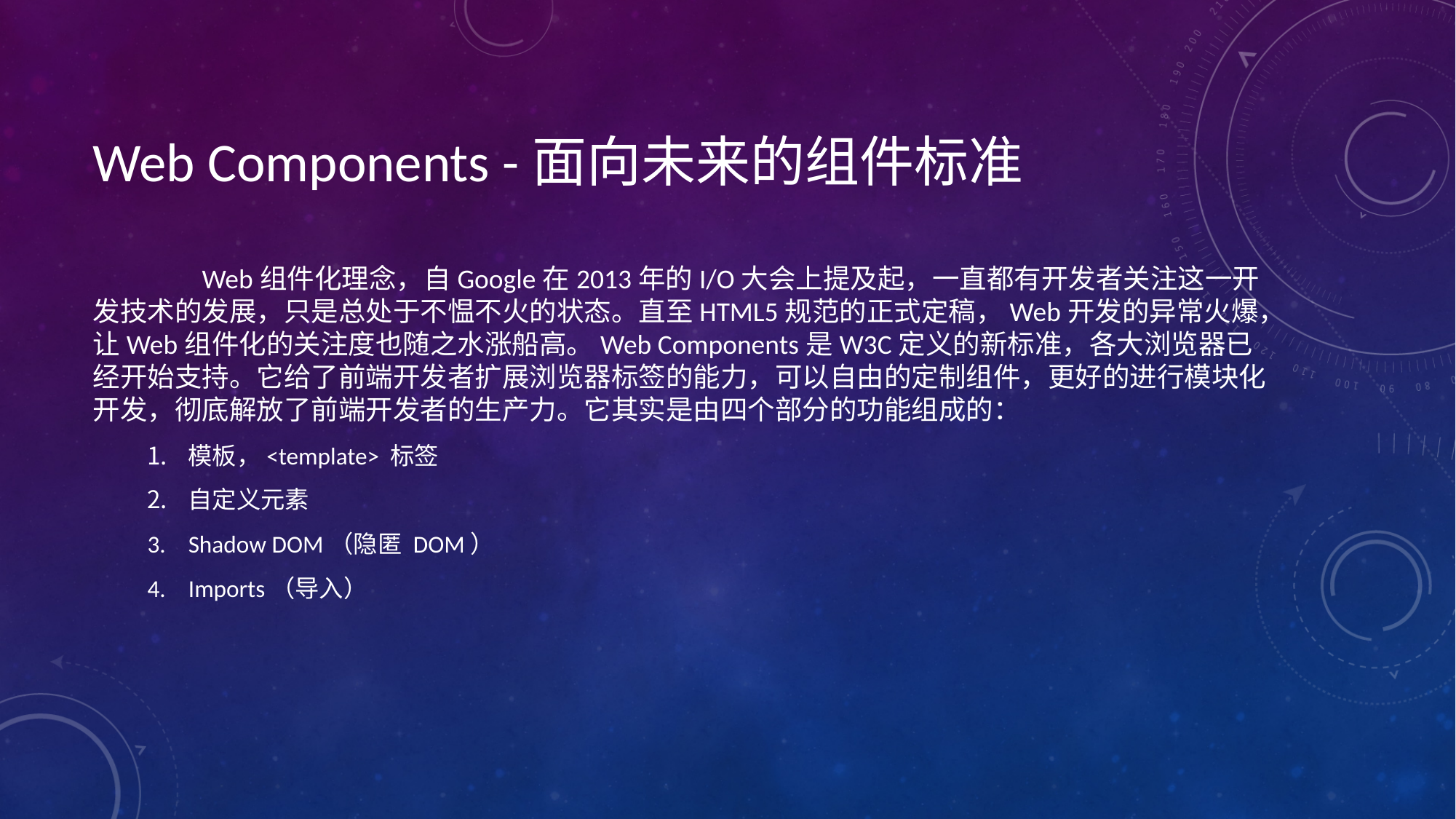

# Web Components -面向未来的组件标准
	Web组件化理念，自Google在2013年的I/O大会上提及起，一直都有开发者关注这一开发技术的发展，只是总处于不愠不火的状态。直至HTML5规范的正式定稿，Web开发的异常火爆，让Web组件化的关注度也随之水涨船高。Web Components是W3C定义的新标准，各大浏览器已经开始支持。它给了前端开发者扩展浏览器标签的能力，可以自由的定制组件，更好的进行模块化开发，彻底解放了前端开发者的生产力。它其实是由四个部分的功能组成的：
模板，<template> 标签
自定义元素
Shadow DOM（隐匿 DOM）
Imports（导入）